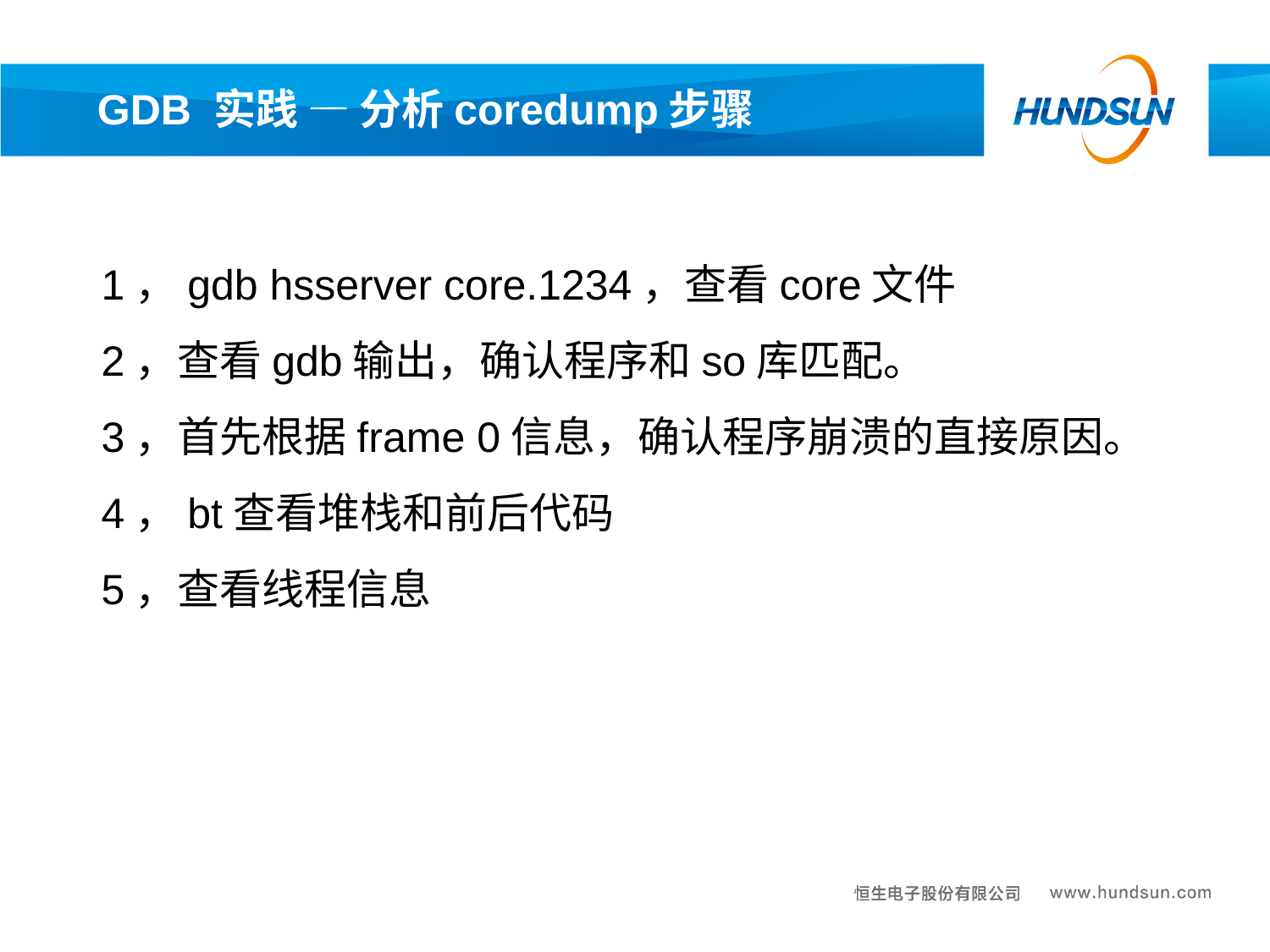

GDB 实践 — 分析coredump步骤
1，gdb hsserver core.1234，查看core文件
2，查看gdb输出，确认程序和so库匹配。
3，首先根据frame 0信息，确认程序崩溃的直接原因。
4，bt查看堆栈和前后代码
5，查看线程信息